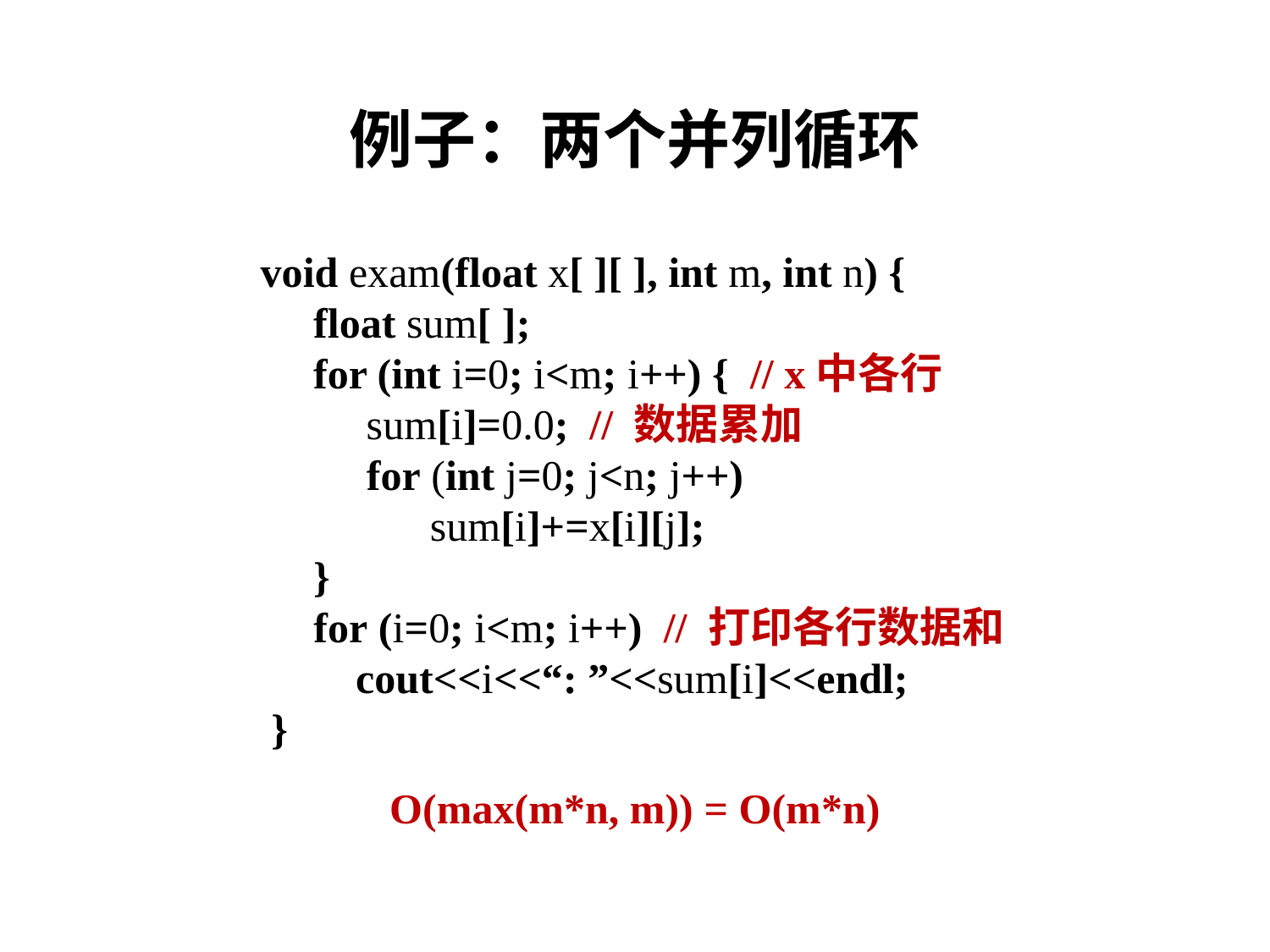

# 例子：两个并列循环
void exam(float x[ ][ ], int m, int n) {
     float sum[ ];
     for (int i=0; i<m; i++) {  // x中各行
          sum[i]=0.0;  // 数据累加
          for (int j=0; j<n; j++)
	    sum[i]+=x[i][j];
     }
     for (i=0; i<m; i++)  // 打印各行数据和
         cout<<i<<“: ”<<sum[i]<<endl;
 }
O(max(m*n, m)) = O(m*n)